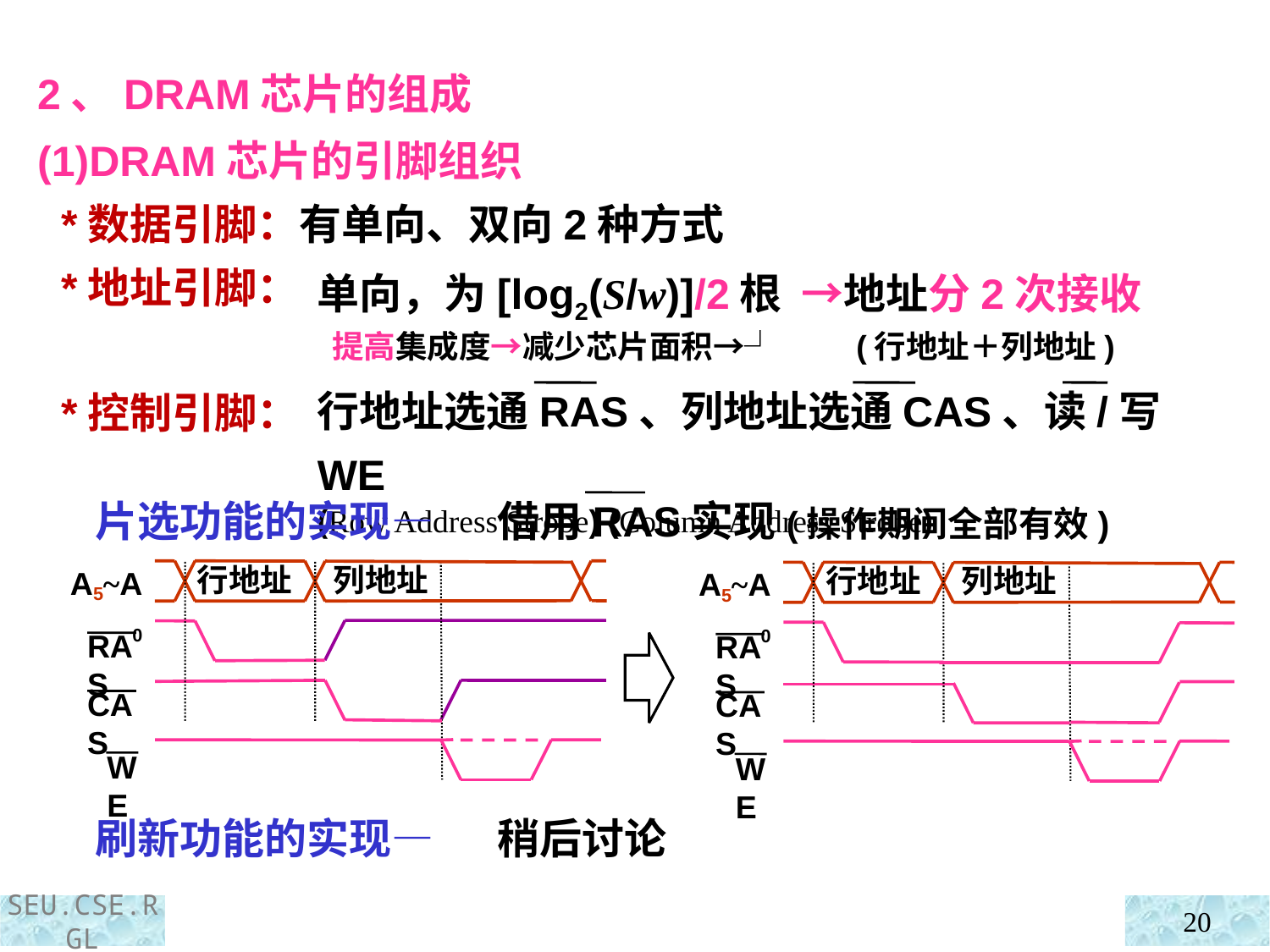

2、DRAM芯片的组成
(1)DRAM芯片的引脚组织
  *数据引脚：有单向、双向2种方式
  *地址引脚：

  *控制引脚：
单向，为[log2(S/w)]/2根  →地址分2次接收
 提高集成度→减少芯片面积→┘          (行地址＋列地址)
行地址选通RAS、列地址选通CAS、读/写WE
(Row Address Strobe) (Column Address Strobe)
     片选功能的实现—

     刷新功能的实现—
借用RAS实现(操作期间全部有效)

A5~A0

行地址
列地址

RAS

CAS

WE

A5~A0

行地址
列地址

RAS

CAS

WE

稍后讨论
20